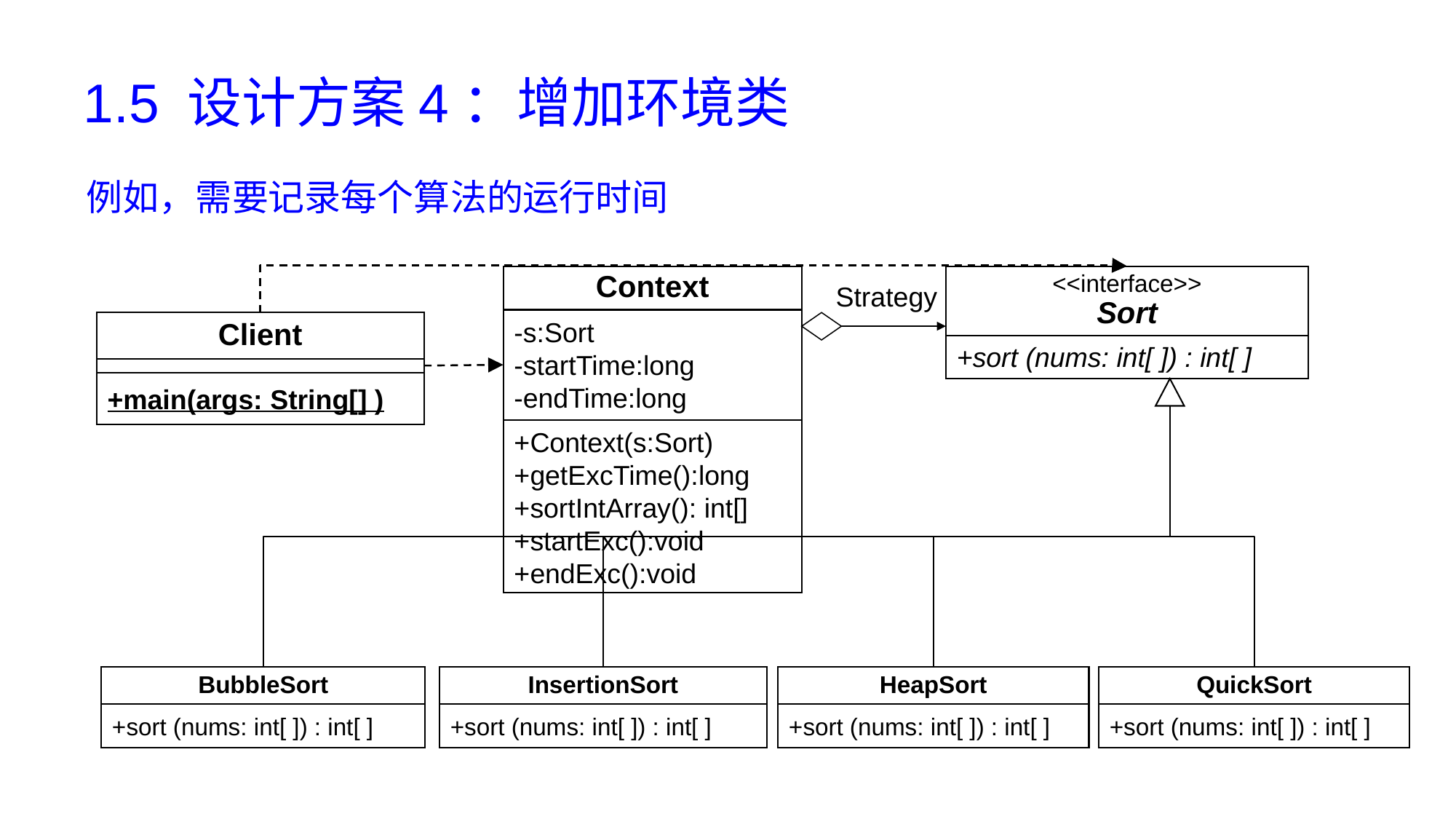

# 1.5 设计方案4：增加环境类
例如，需要记录每个算法的运行时间
Context
-s:Sort
-startTime:long
-endTime:long
+Context(s:Sort)
+getExcTime():long
+sortIntArray(): int[]
+startExc():void
+endExc():void
<<interface>>
Sort
+sort (nums: int[ ]) : int[ ]
Strategy
Client

+main(args: String[] )

BubbleSort
+sort (nums: int[ ]) : int[ ]
InsertionSort
+sort (nums: int[ ]) : int[ ]
HeapSort
+sort (nums: int[ ]) : int[ ]
QuickSort
+sort (nums: int[ ]) : int[ ]
13